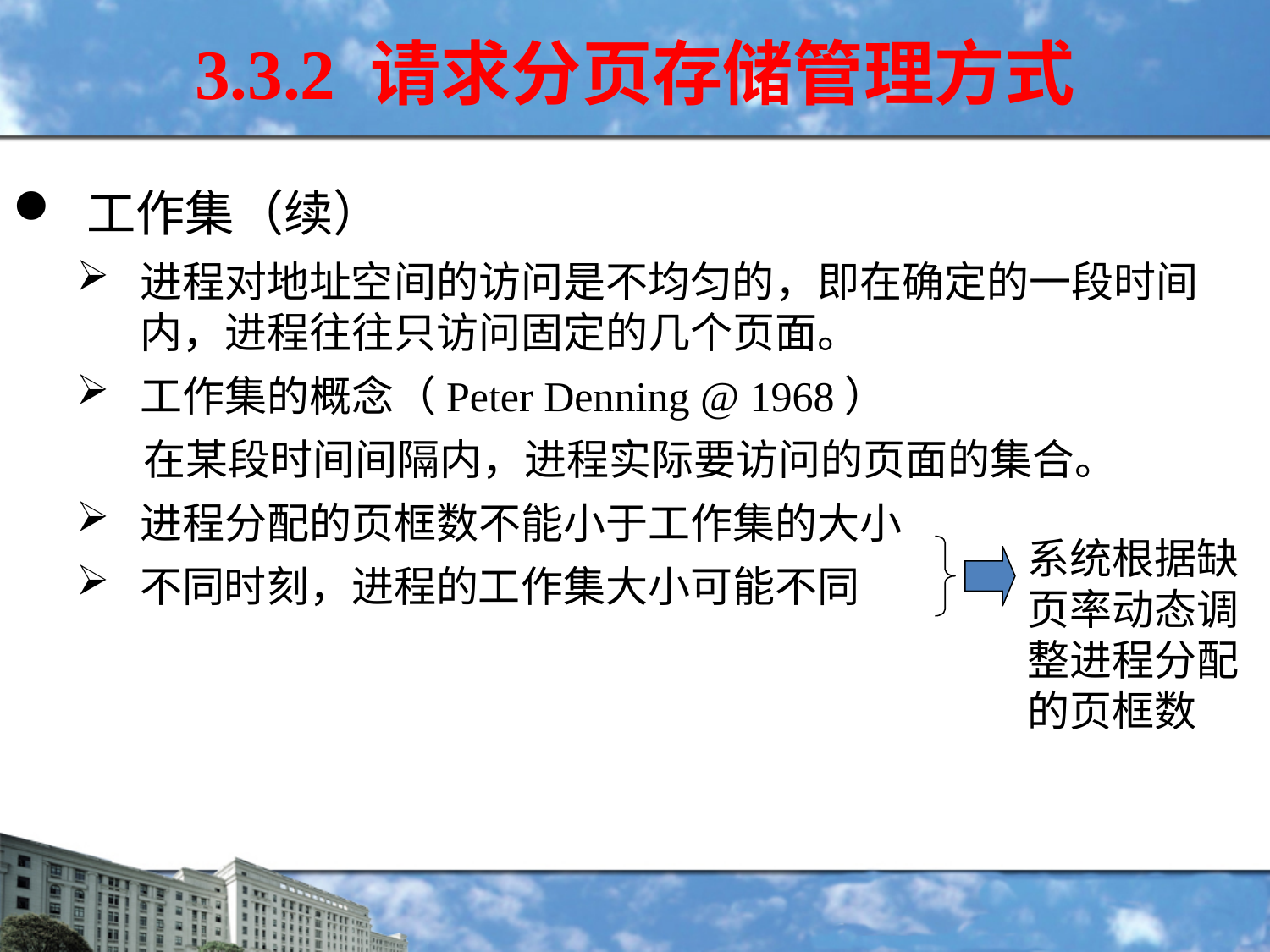

3.3.2 请求分页存储管理方式
工作集（续）
进程对地址空间的访问是不均匀的，即在确定的一段时间内，进程往往只访问固定的几个页面。
工作集的概念（Peter Denning @ 1968）
      在某段时间间隔内，进程实际要访问的页面的集合。
进程分配的页框数不能小于工作集的大小
不同时刻，进程的工作集大小可能不同

系统根据缺页率动态调整进程分配的页框数